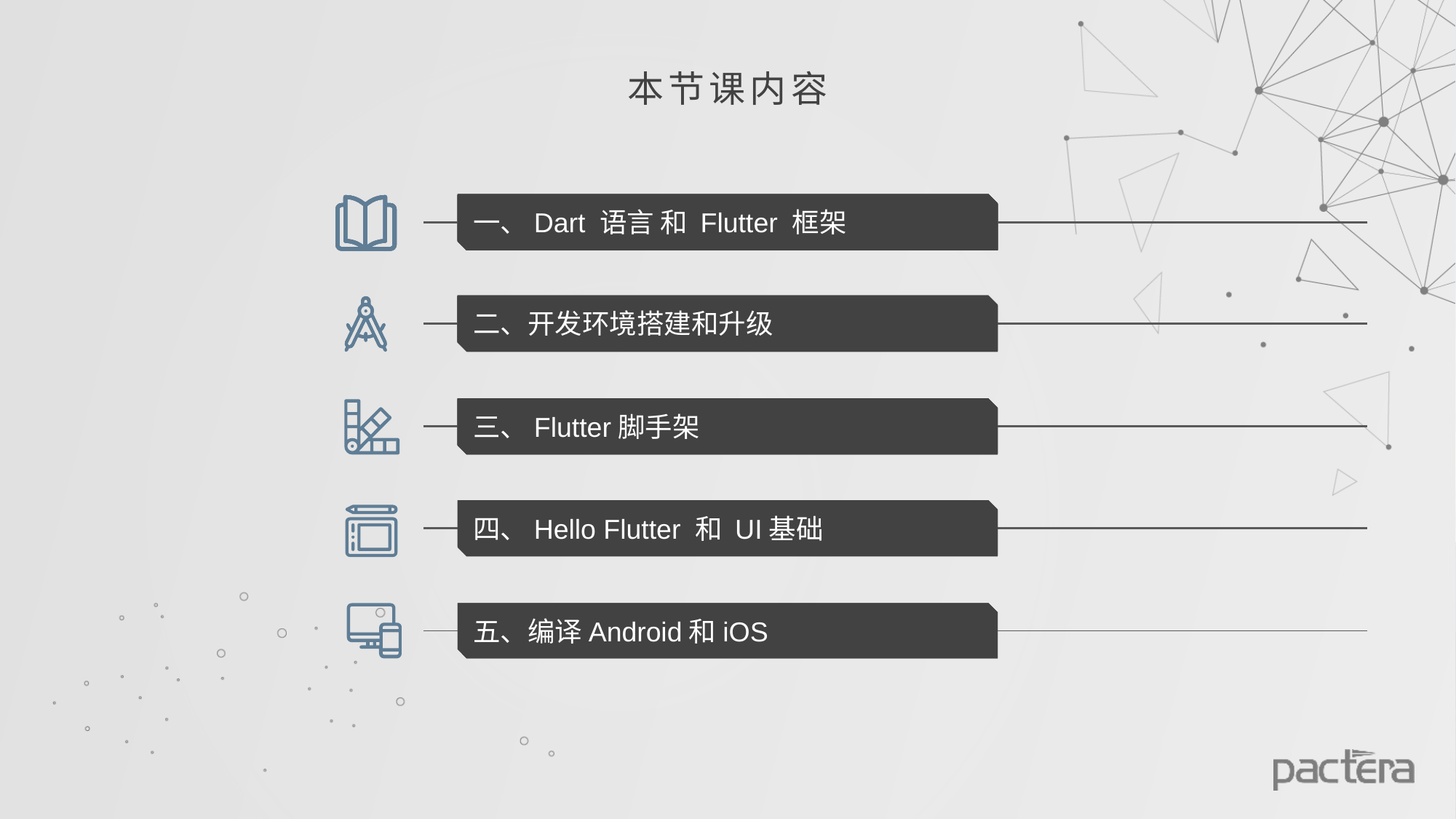

# 本节课内容
一、Flutter 框架 和 Dart 语言
一、Dart 语言 和 Flutter 框架
一、Flutter 框架 和 Dart 语言

一、Flutter 框架 和 Dart 语言
一、Flutter 框架 和 Dart 语言
一、Flutter 框架 和 Dart 语言
一、Flutter 框架 和 Dart 语言
一、Dart 语言 和 Flutter 框架
一、Flutter 框架 和 Dart 语言

一、Flutter 框架 和 Dart 语言
一、Flutter 框架 和 Dart 语言
一、Flutter 框架 和 Dart 语言
二、开发环境搭建
二、开发环境搭建和升级

二、开发环境搭建
二、开发环境搭建
二、开发环境搭建
三、通过脚手架快速搭建项目
三、Flutter脚手架

三、通过脚手架快速搭建项目
三、通过脚手架快速搭建项目
四、Hello Flutter 和 UI基础
四、Hello Flutter 和 UI基础
四、Hello Flutter 和 UI基础

五、打包Android和iOS
五、编译Android和iOS